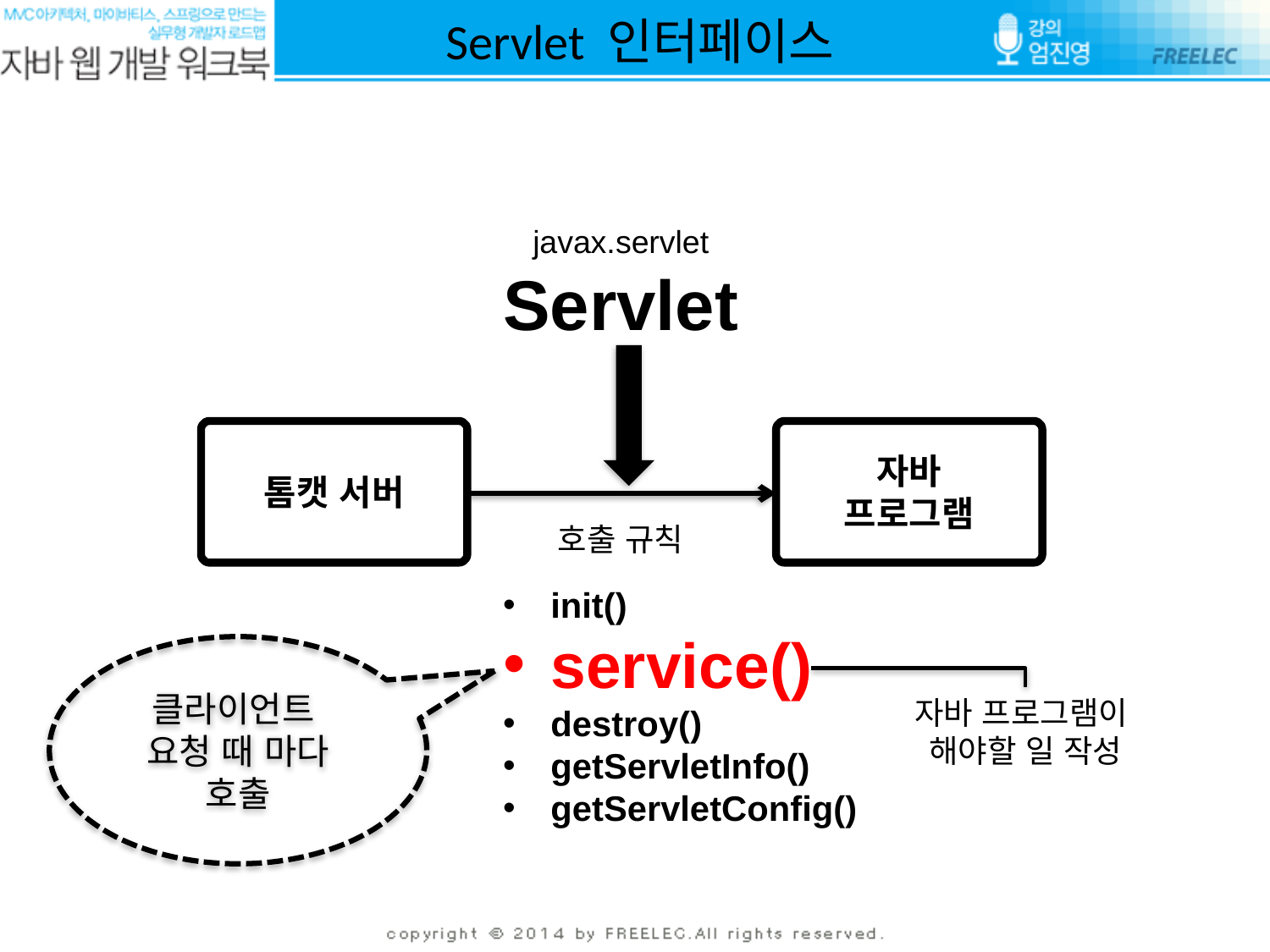

# Servlet 인터페이스
javax.servlet
Servlet

톰캣 서버
자바
프로그램
호출 규칙
init()
service()
destroy()
getServletInfo()
getServletConfig()
클라이언트
요청 때 마다 호출
자바 프로그램이
해야할 일 작성